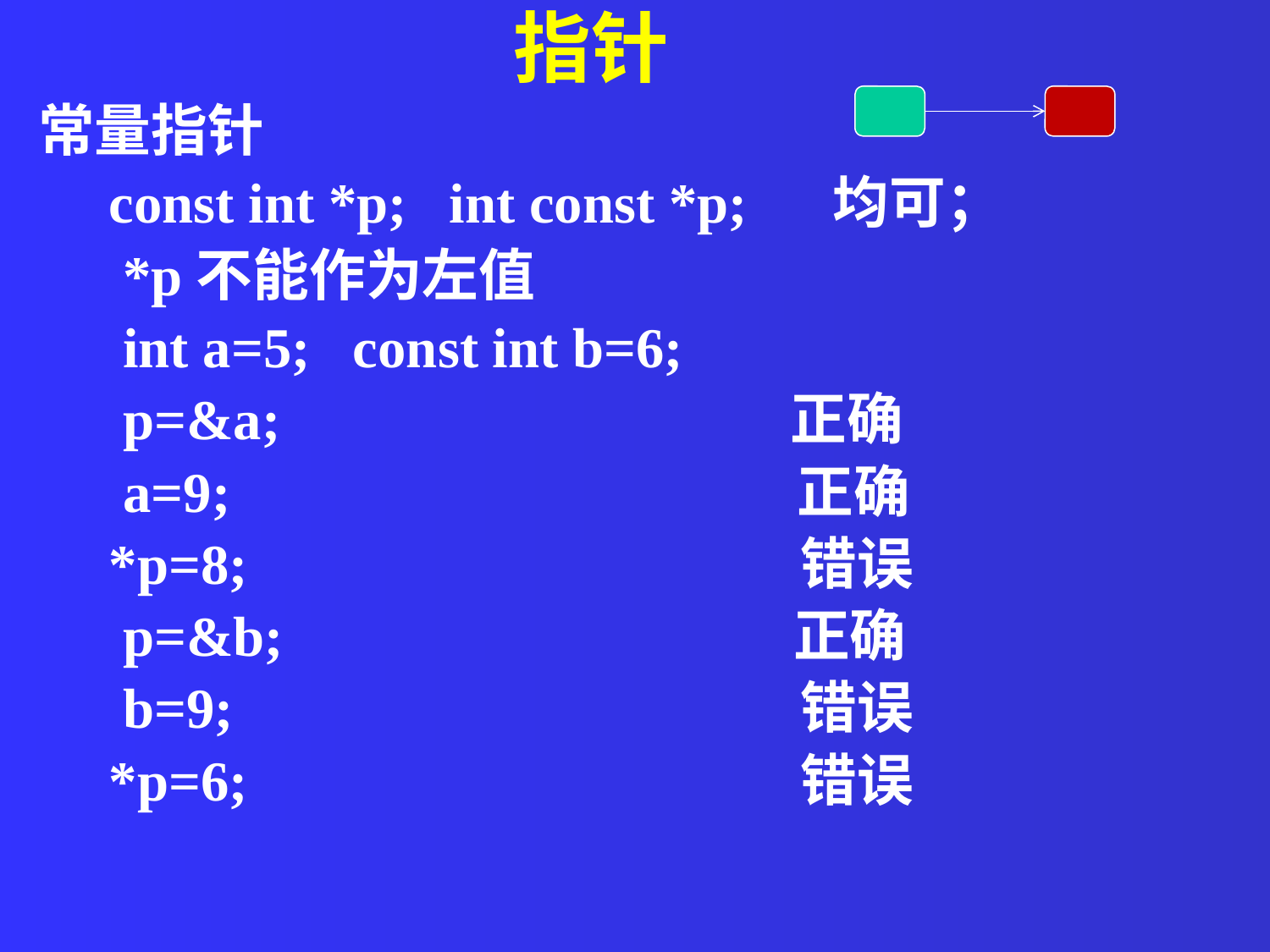

指针

常量指针
     const int *p;   int const *p;     均可；
      *p不能作为左值
      int a=5;   const int b=6;
      p=&a;                                   正确
      a=9;                                       正确
     *p=8;                                      错误
      p=&b;                                   正确
      b=9;                                       错误
     *p=6;                                      错误